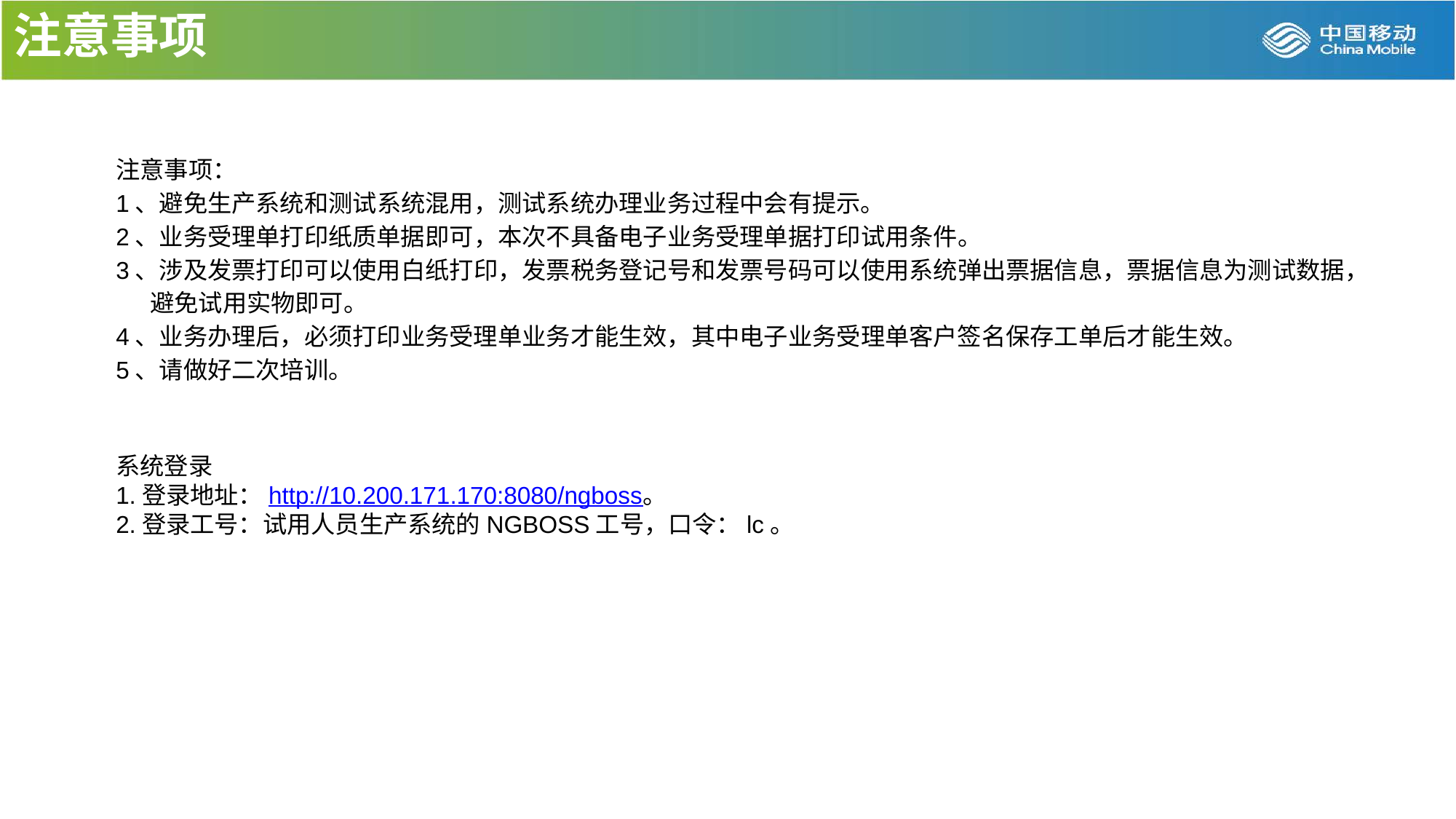

注意事项
注意事项：
1、避免生产系统和测试系统混用，测试系统办理业务过程中会有提示。
2、业务受理单打印纸质单据即可，本次不具备电子业务受理单据打印试用条件。
3、涉及发票打印可以使用白纸打印，发票税务登记号和发票号码可以使用系统弹出票据信息，票据信息为测试数据，避免试用实物即可。
4、业务办理后，必须打印业务受理单业务才能生效，其中电子业务受理单客户签名保存工单后才能生效。
5、请做好二次培训。

系统登录
1.登录地址：http://10.200.171.170:8080/ngboss。
2.登录工号：试用人员生产系统的NGBOSS工号，口令：lc。